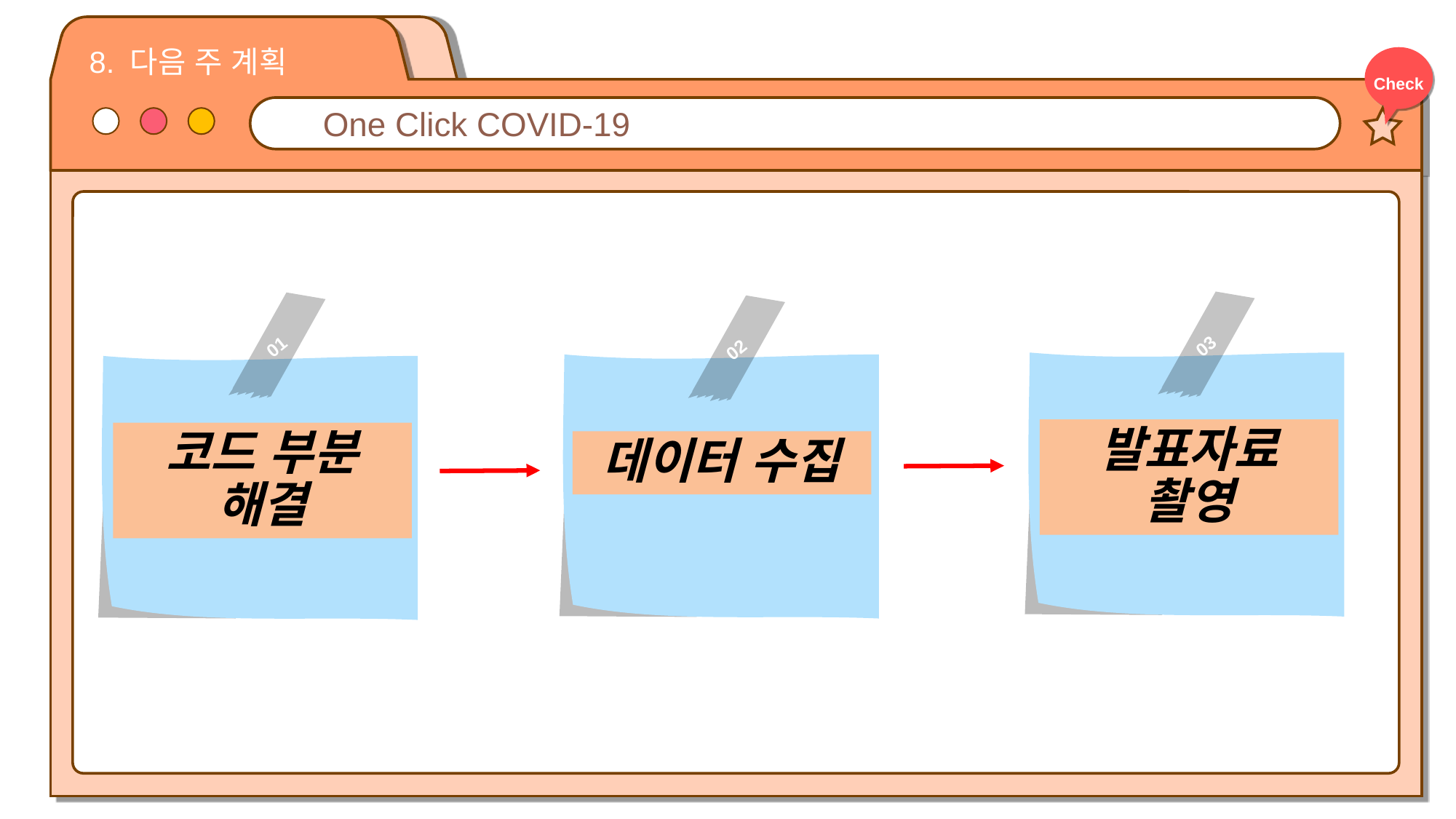

8. 다음 주 계획
Check
One Click COVID-19

03
01
02

발표자료 촬영
코드 부분 해결
데이터 수집